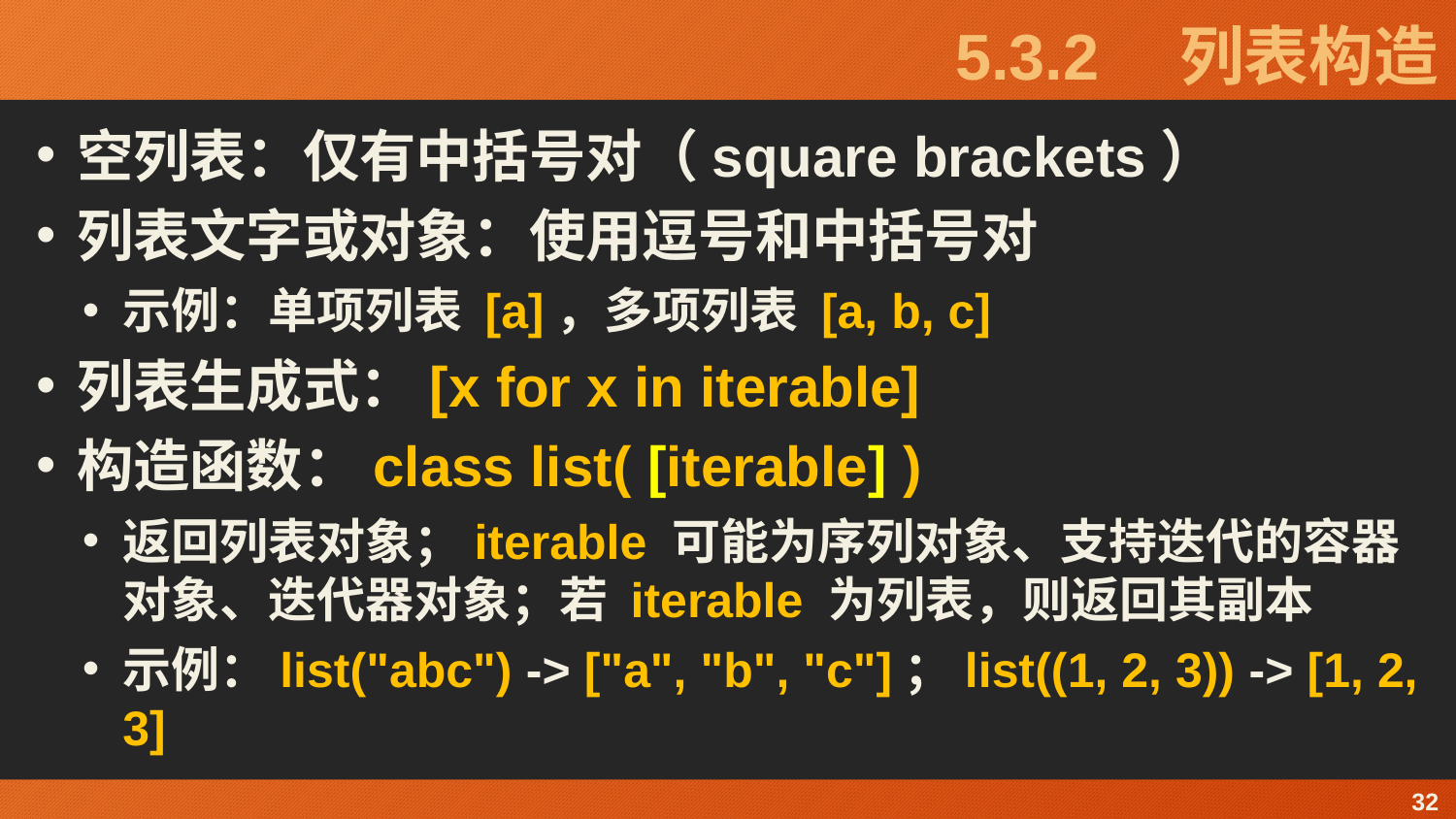

# 5.3.2　列表构造
空列表：仅有中括号对（square brackets）
列表文字或对象：使用逗号和中括号对
示例：单项列表 [a]，多项列表 [a, b, c]
列表生成式：[x for x in iterable]
构造函数：class list( [iterable] )
返回列表对象；iterable 可能为序列对象、支持迭代的容器对象、迭代器对象；若 iterable 为列表，则返回其副本
示例：list("abc") -> ["a", "b", "c"]；list((1, 2, 3)) -> [1, 2, 3]
32